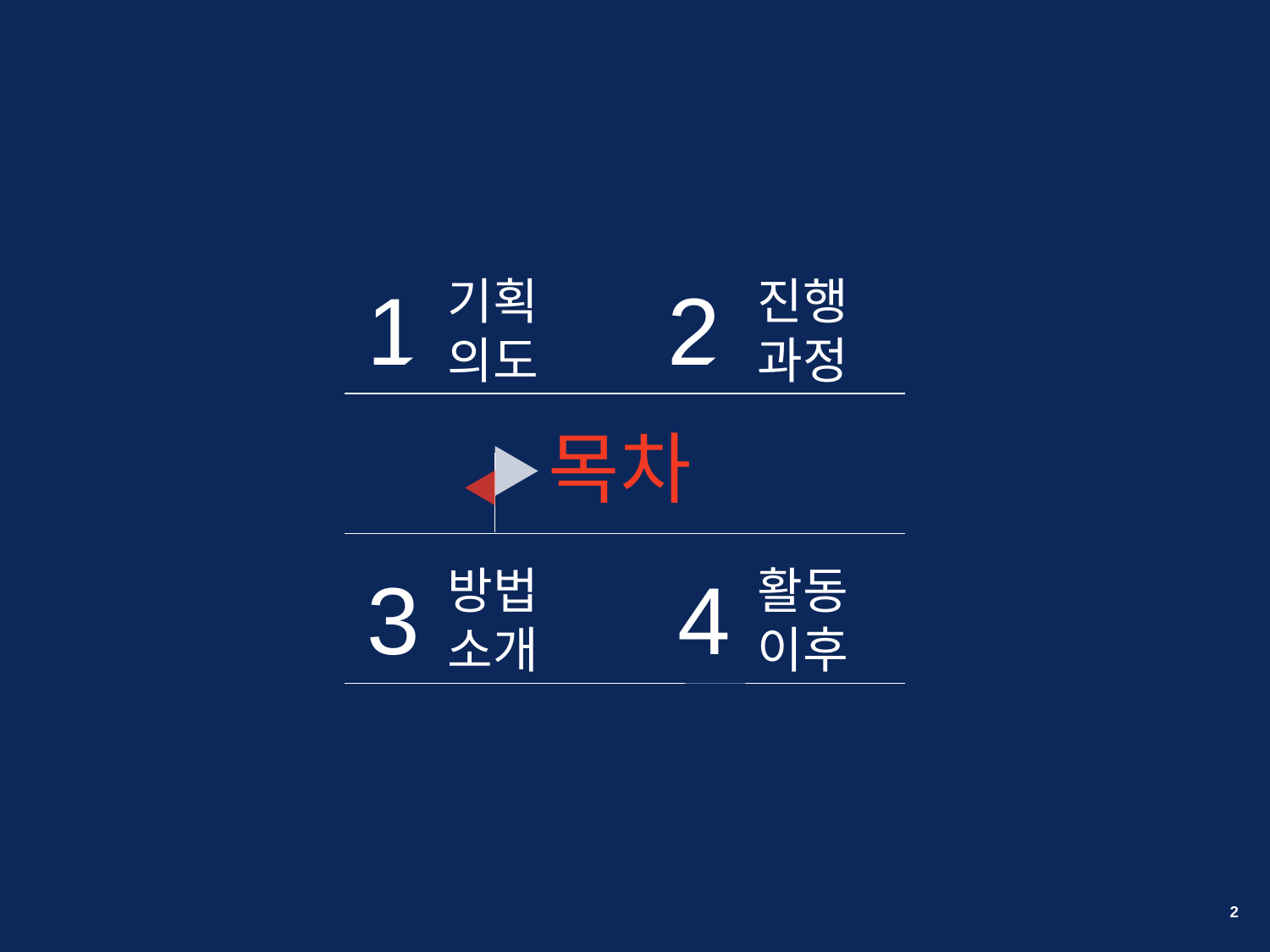

1

기획
의도
2

진행
과정
목차

3

방법
소개
4

활동
이후

2